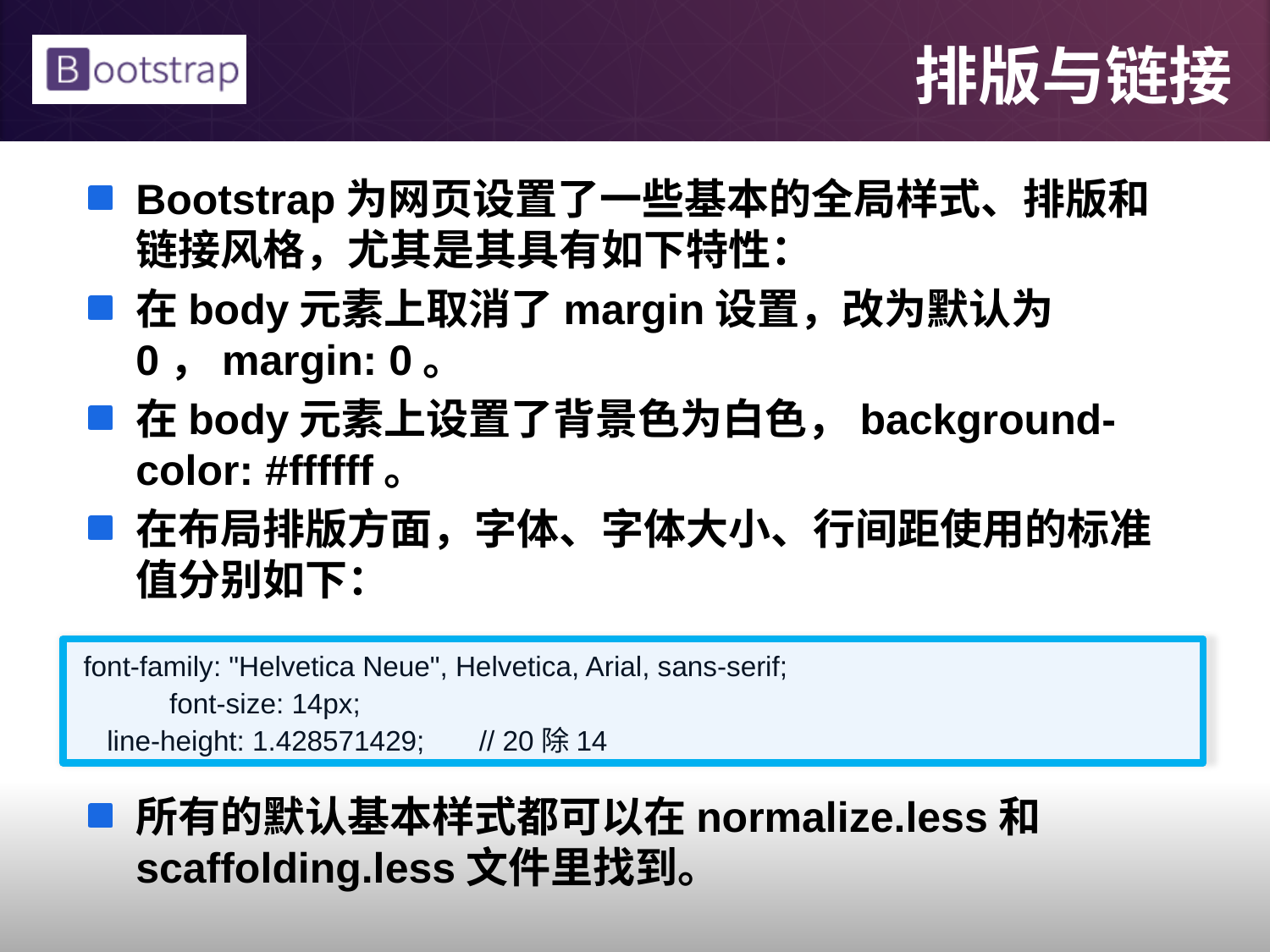

# 排版与链接
Bootstrap为网页设置了一些基本的全局样式、排版和链接风格，尤其是其具有如下特性：
在body元素上取消了margin设置，改为默认为0，margin: 0。
在body元素上设置了背景色为白色，background-color: #ffffff。
在布局排版方面，字体、字体大小、行间距使用的标准值分别如下：

所有的默认基本样式都可以在normalize.less和scaffolding.less文件里找到。

 font-family: "Helvetica Neue", Helvetica, Arial, sans-serif;
            font-size: 14px;
    line-height: 1.428571429;       // 20除14